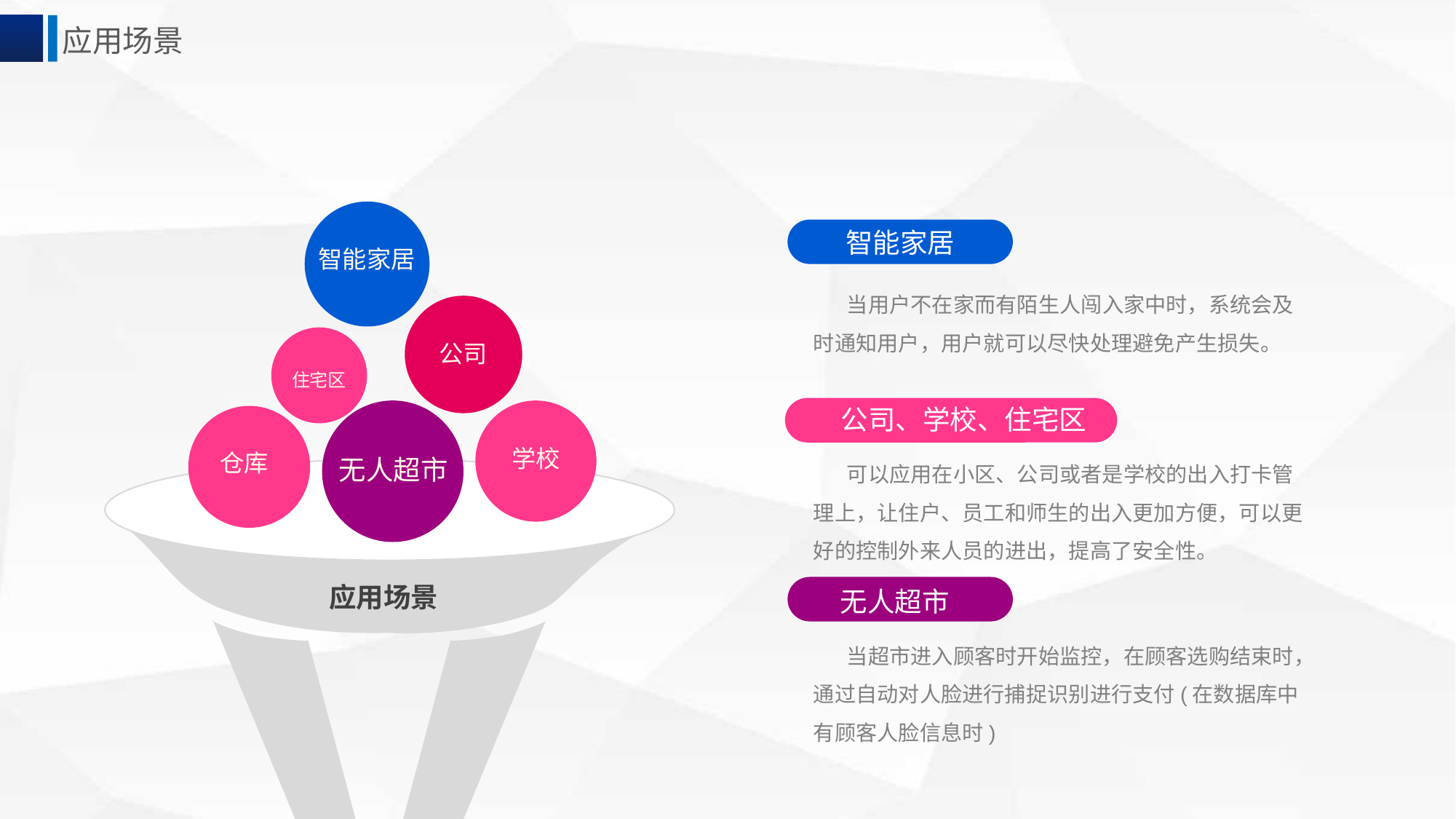

应用场景

添加标题
智能家居
智能家居
      当用户不在家而有陌生人闯入家中时，系统会及时通知用户，用户就可以尽快处理避免产生损失。
公司
住宅区
公司、学校、住宅区

学校
仓库
      可以应用在小区、公司或者是学校的出入打卡管理上，让住户、员工和师生的出入更加方便，可以更好的控制外来人员的进出，提高了安全性。
无人超市
应用场景

无人超市

      当超市进入顾客时开始监控，在顾客选购结束时，通过自动对人脸进行捕捉识别进行支付(在数据库中有顾客人脸信息时)